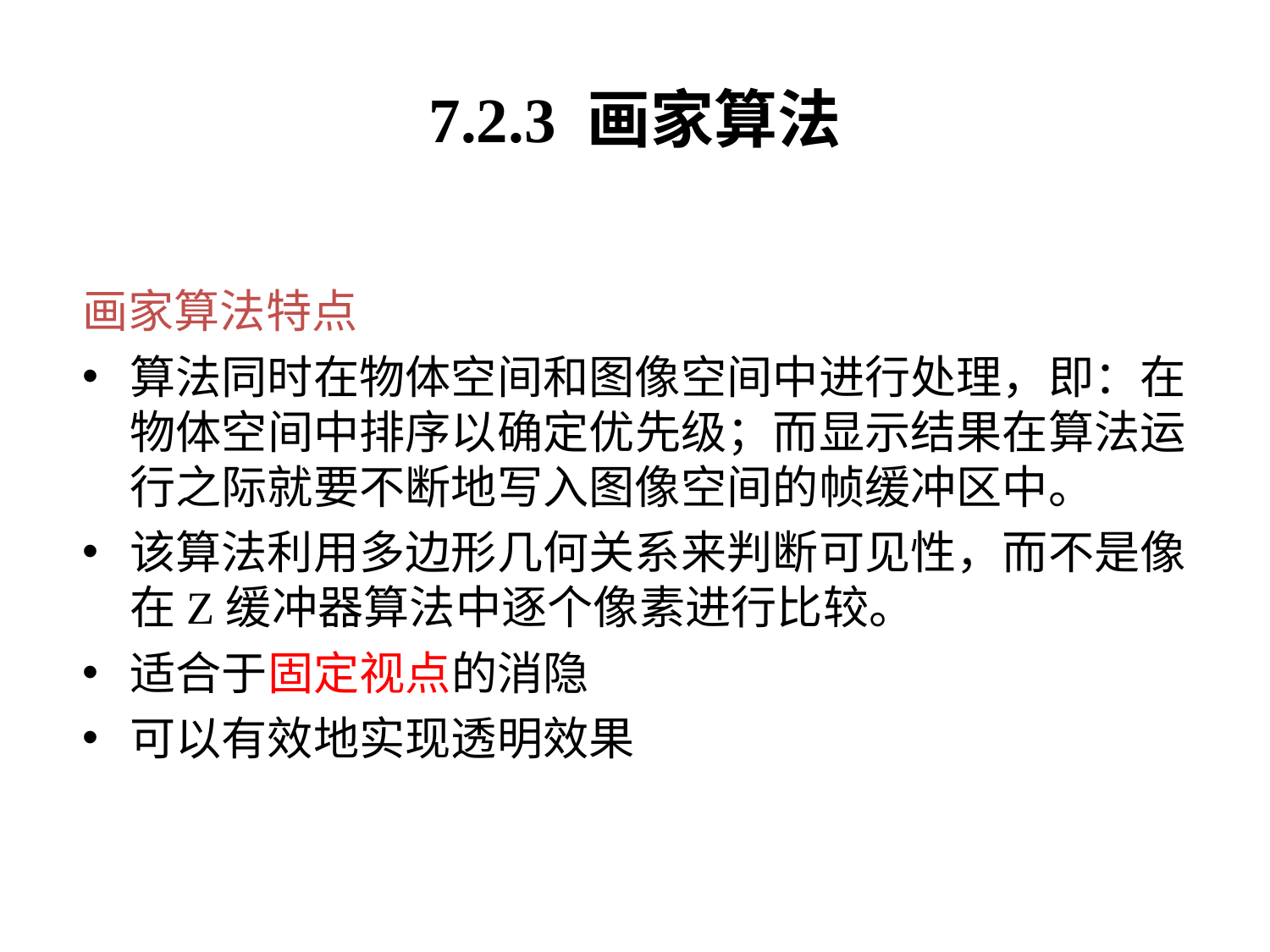

# 7.2.3 画家算法
画家算法特点
算法同时在物体空间和图像空间中进行处理，即：在物体空间中排序以确定优先级；而显示结果在算法运行之际就要不断地写入图像空间的帧缓冲区中。
该算法利用多边形几何关系来判断可见性，而不是像在Z缓冲器算法中逐个像素进行比较。
适合于固定视点的消隐
可以有效地实现透明效果